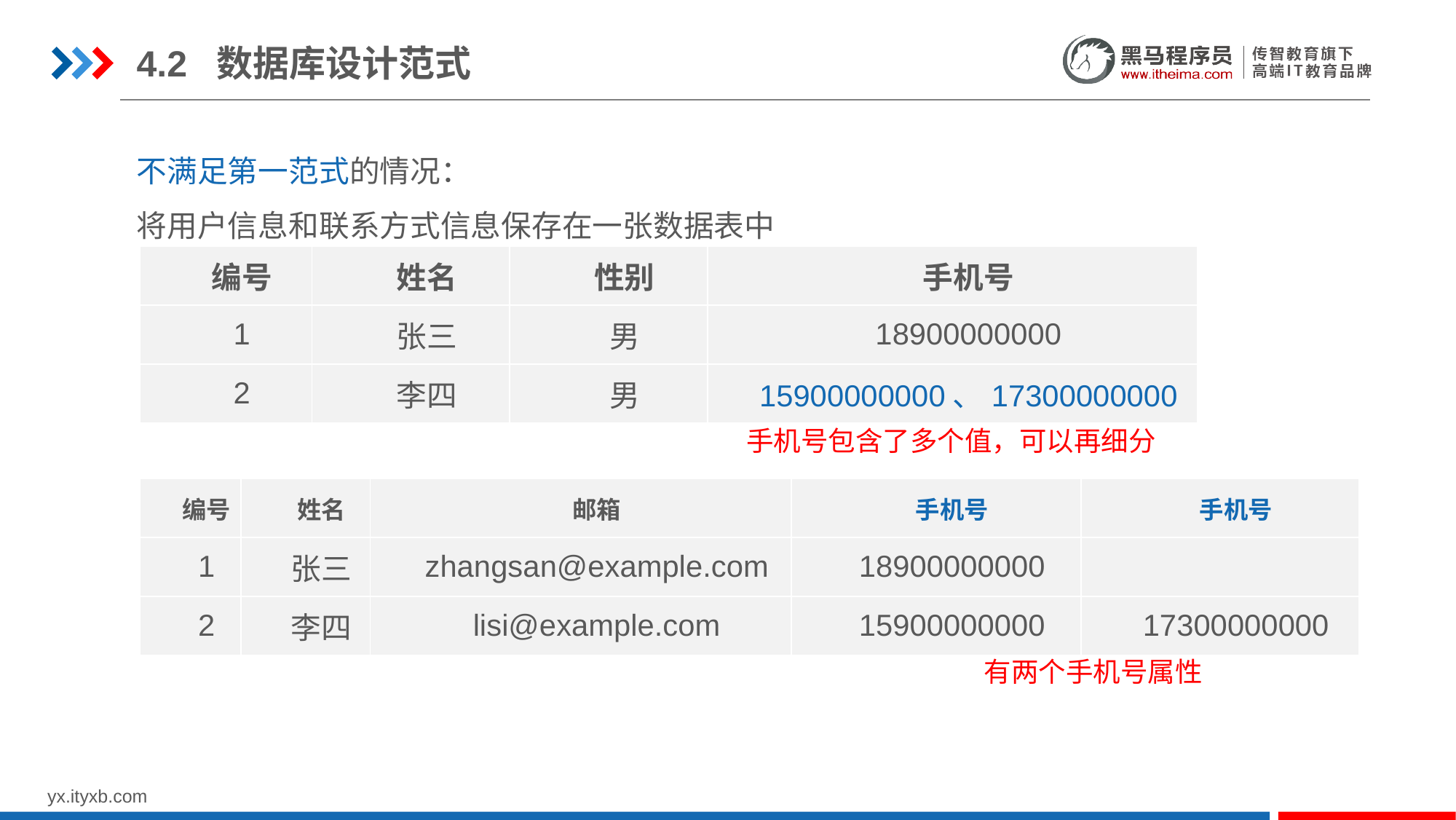

4.2  数据库设计范式
不满足第一范式的情况：
将用户信息和联系方式信息保存在一张数据表中
| 编号 | 姓名 | 性别 | 手机号 |
| --- | --- | --- | --- |
| 1 | 张三 | 男 | 18900000000 |
| 2 | 李四 | 男 | 15900000000、17300000000 |
手机号包含了多个值，可以再细分
| 编号 | 姓名 | 邮箱 | 手机号 | 手机号 |
| --- | --- | --- | --- | --- |
| 1 | 张三 | zhangsan@example.com | 18900000000 |  |
| 2 | 李四 | lisi@example.com | 15900000000 | 17300000000 |
有两个手机号属性